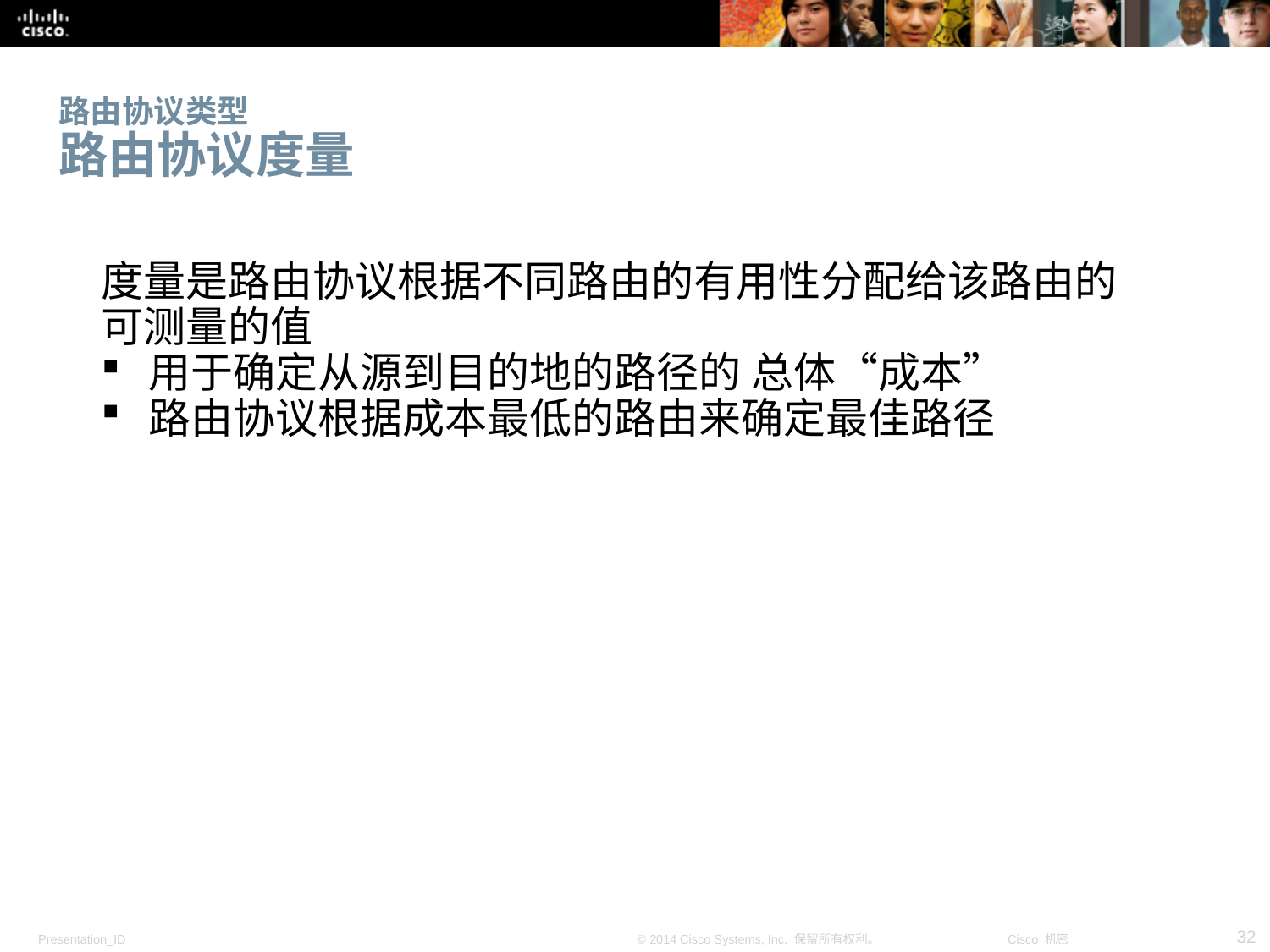

# 路由协议类型 路由协议度量
度量是路由协议根据不同路由的有用性分配给该路由的可测量的值
用于确定从源到目的地的路径的 总体“成本”
路由协议根据成本最低的路由来确定最佳路径